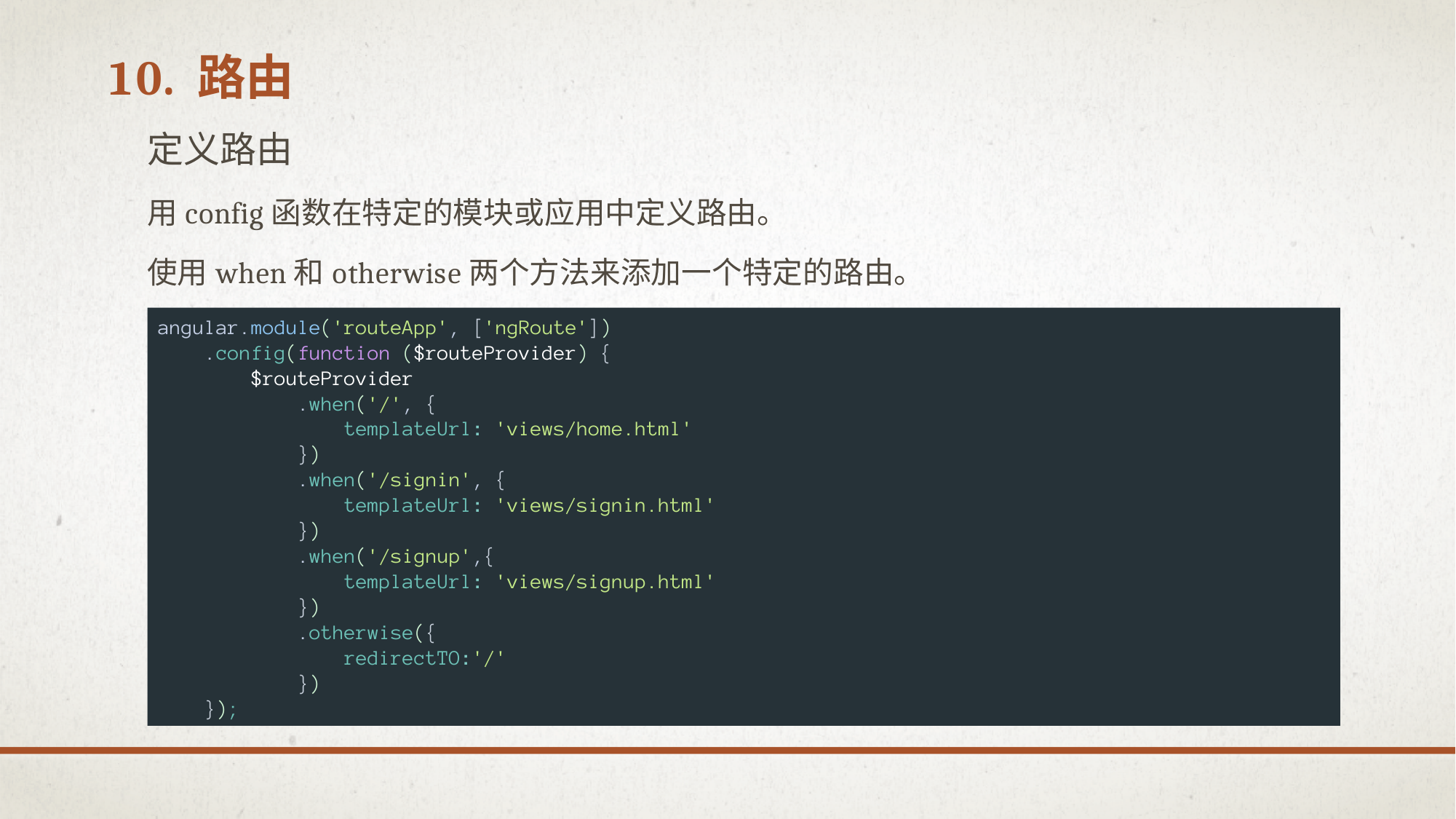

# 10. 路由
定义路由
用config函数在特定的模块或应用中定义路由。
使用when和otherwise两个方法来添加一个特定的路由。
angular.module('routeApp', ['ngRoute'])
    .config(function ($routeProvider) {
        $routeProvider
            .when('/', {
                templateUrl: 'views/home.html'
            })
            .when('/signin', {
                templateUrl: 'views/signin.html'
            })
            .when('/signup',{
                templateUrl: 'views/signup.html'
            })
            .otherwise({
                redirectTO:'/'
            })
    });